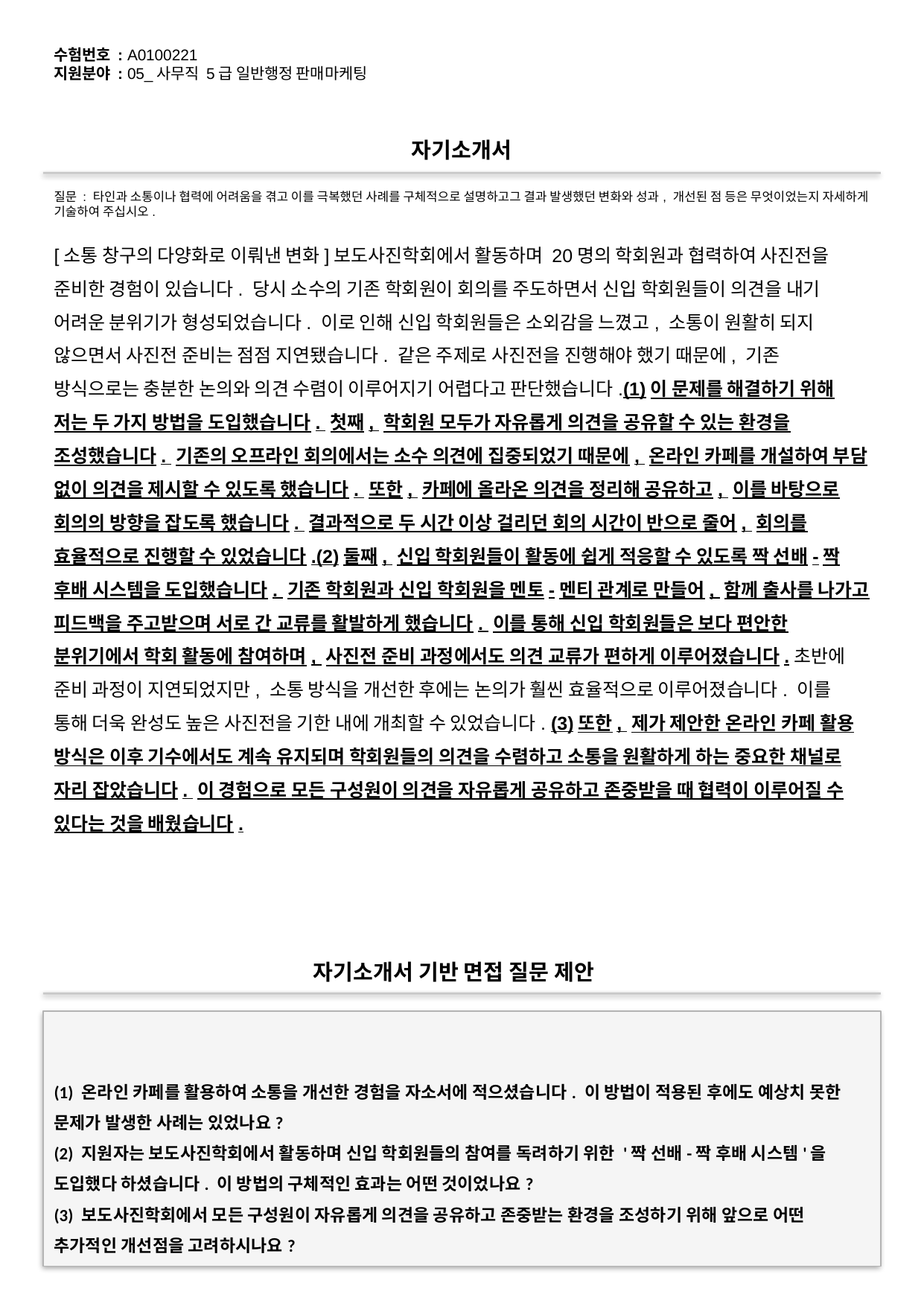

수험번호 : A0100221
지원분야 : 05_사무직 5급 일반행정 판매마케팅
#

자기소개서

질문 : 타인과 소통이나 협력에 어려움을 겪고 이를 극복했던 사례를 구체적으로 설명하고그 결과 발생했던 변화와 성과, 개선된 점 등은 무엇이었는지 자세하게 기술하여 주십시오.

[소통 창구의 다양화로 이뤄낸 변화]보도사진학회에서 활동하며 20명의 학회원과 협력하여 사진전을 준비한 경험이 있습니다. 당시 소수의 기존 학회원이 회의를 주도하면서 신입 학회원들이 의견을 내기 어려운 분위기가 형성되었습니다. 이로 인해 신입 학회원들은 소외감을 느꼈고, 소통이 원활히 되지 않으면서 사진전 준비는 점점 지연됐습니다. 같은 주제로 사진전을 진행해야 했기 때문에, 기존 방식으로는 충분한 논의와 의견 수렴이 이루어지기 어렵다고 판단했습니다.(1)이 문제를 해결하기 위해 저는 두 가지 방법을 도입했습니다. 첫째, 학회원 모두가 자유롭게 의견을 공유할 수 있는 환경을 조성했습니다. 기존의 오프라인 회의에서는 소수 의견에 집중되었기 때문에, 온라인 카페를 개설하여 부담 없이 의견을 제시할 수 있도록 했습니다. 또한, 카페에 올라온 의견을 정리해 공유하고, 이를 바탕으로 회의의 방향을 잡도록 했습니다. 결과적으로 두 시간 이상 걸리던 회의 시간이 반으로 줄어, 회의를 효율적으로 진행할 수 있었습니다.(2)둘째, 신입 학회원들이 활동에 쉽게 적응할 수 있도록 짝 선배-짝 후배 시스템을 도입했습니다. 기존 학회원과 신입 학회원을 멘토-멘티 관계로 만들어, 함께 출사를 나가고 피드백을 주고받으며 서로 간 교류를 활발하게 했습니다. 이를 통해 신입 학회원들은 보다 편안한 분위기에서 학회 활동에 참여하며, 사진전 준비 과정에서도 의견 교류가 편하게 이루어졌습니다.초반에 준비 과정이 지연되었지만, 소통 방식을 개선한 후에는 논의가 훨씬 효율적으로 이루어졌습니다. 이를 통해 더욱 완성도 높은 사진전을 기한 내에 개최할 수 있었습니다. (3)또한, 제가 제안한 온라인 카페 활용 방식은 이후 기수에서도 계속 유지되며 학회원들의 의견을 수렴하고 소통을 원활하게 하는 중요한 채널로 자리 잡았습니다. 이 경험으로 모든 구성원이 의견을 자유롭게 공유하고 존중받을 때 협력이 이루어질 수 있다는 것을 배웠습니다.

자기소개서 기반 면접 질문 제안

(1) 온라인 카페를 활용하여 소통을 개선한 경험을 자소서에 적으셨습니다. 이 방법이 적용된 후에도 예상치 못한 문제가 발생한 사례는 있었나요?
(2) 지원자는 보도사진학회에서 활동하며 신입 학회원들의 참여를 독려하기 위한 '짝 선배-짝 후배 시스템'을 도입했다 하셨습니다. 이 방법의 구체적인 효과는 어떤 것이었나요?
(3) 보도사진학회에서 모든 구성원이 자유롭게 의견을 공유하고 존중받는 환경을 조성하기 위해 앞으로 어떤 추가적인 개선점을 고려하시나요?